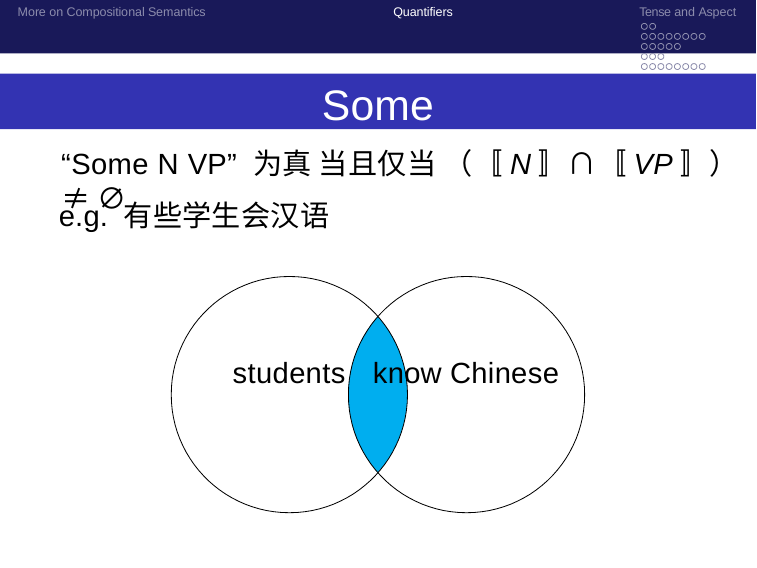

More on Compositional Semantics
Quantifiers
Tense and Aspect

Some
“Some N VP” 为真 当且仅当 （〚N〛∩〚VP〛）≠ ∅

e.g. 有些学生会汉语

know Chinese
students